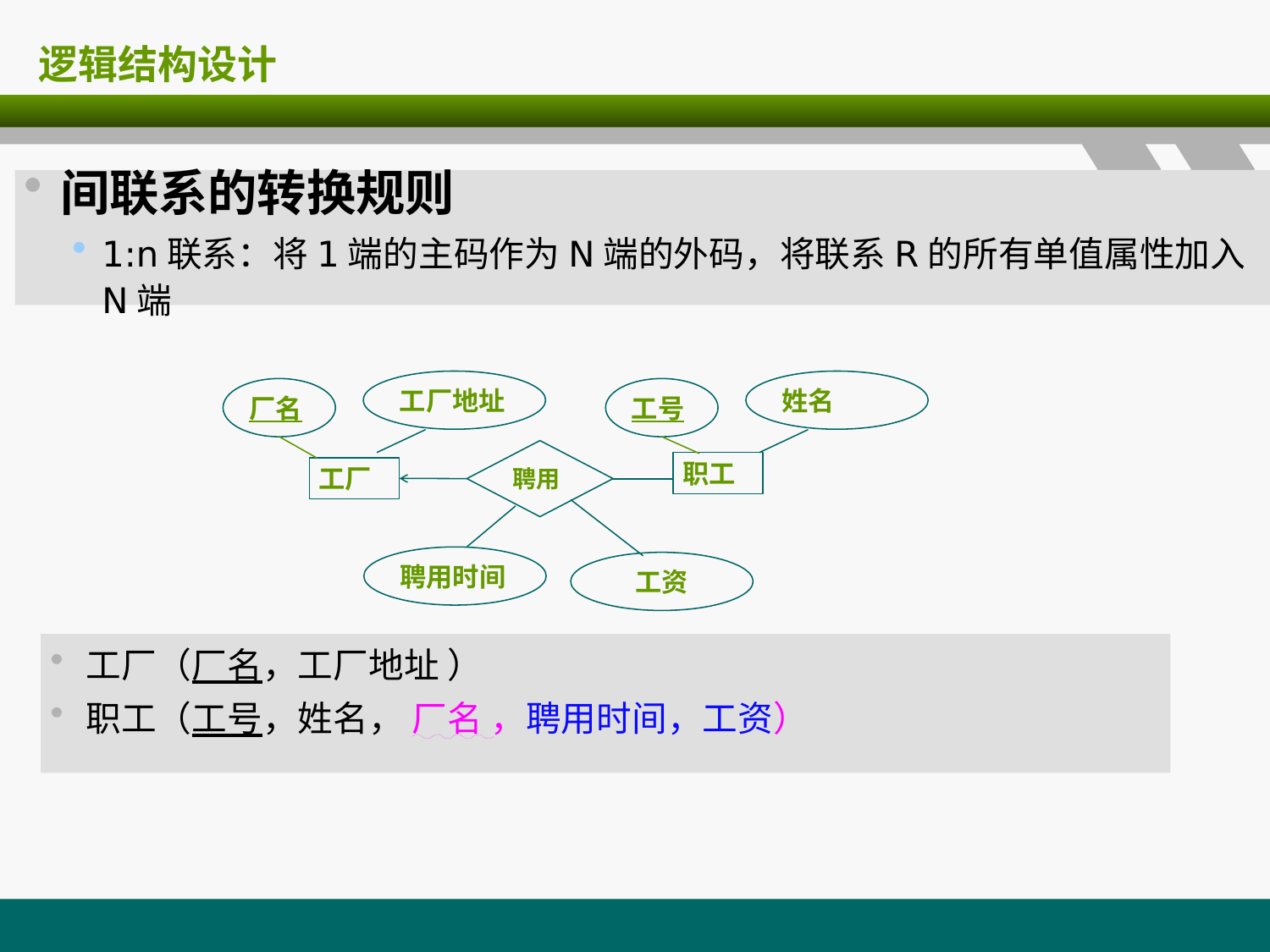

# 逻辑结构设计
间联系的转换规则
1:n联系：将1端的主码作为N端的外码，将联系R的所有单值属性加入N端
工厂地址
厂名
姓名
工号
聘用
职工
工厂
聘用时间
工资
工厂（厂名，工厂地址 ）
职工（工号，姓名， 厂名 ，聘用时间，工资）